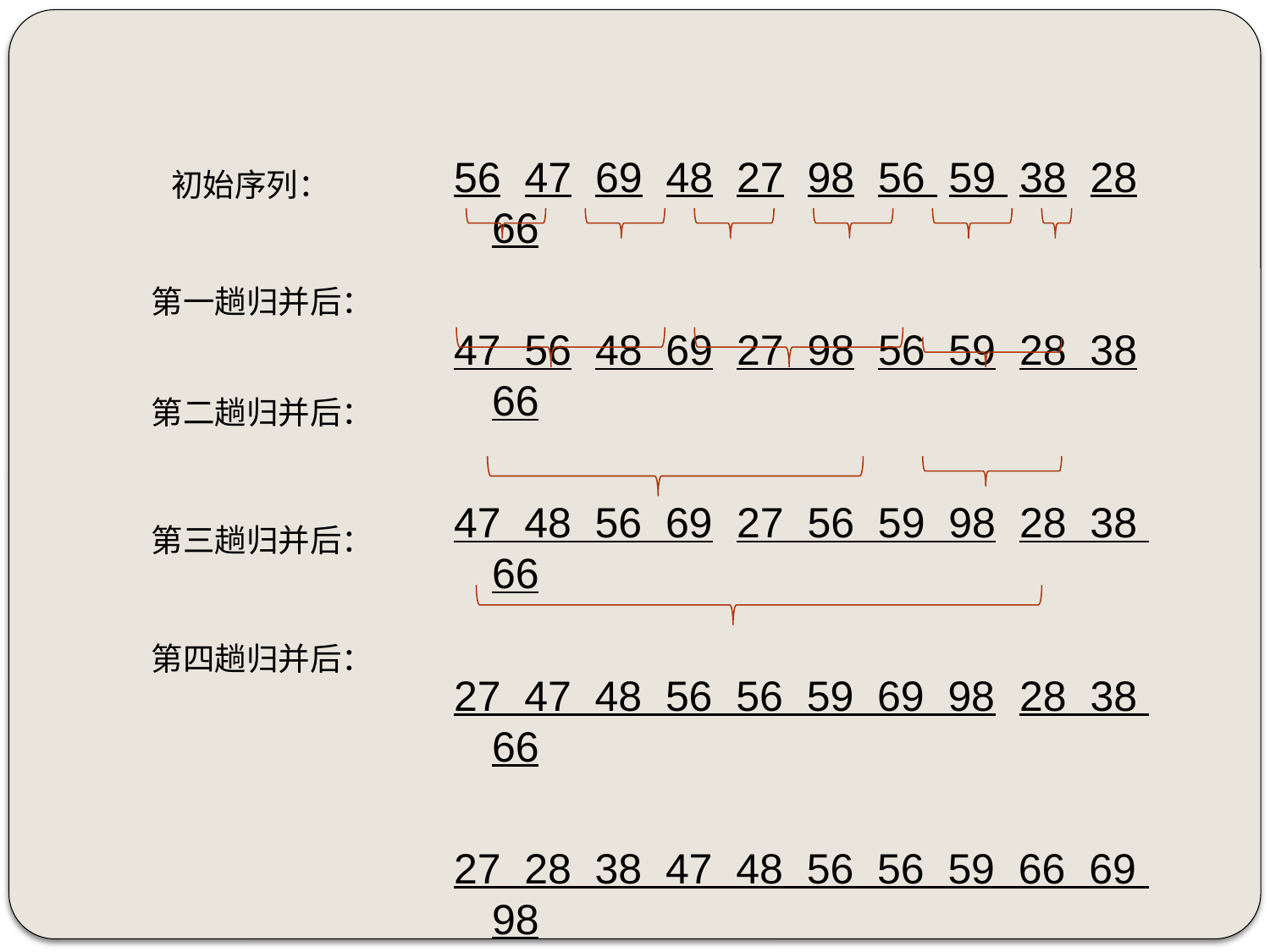

56  47  69  48  27  98  56  59  38  28  66

47  56  48  69  27  98  56  59  28  38  66

47  48  56  69  27  56  59  98  28  38  66

27  47  48  56  56  59  69  98  28  38  66

27  28  38  47  48  56  56  59  66  69  98
初始序列：

第一趟归并后：

第二趟归并后：

第三趟归并后：
第四趟归并后：